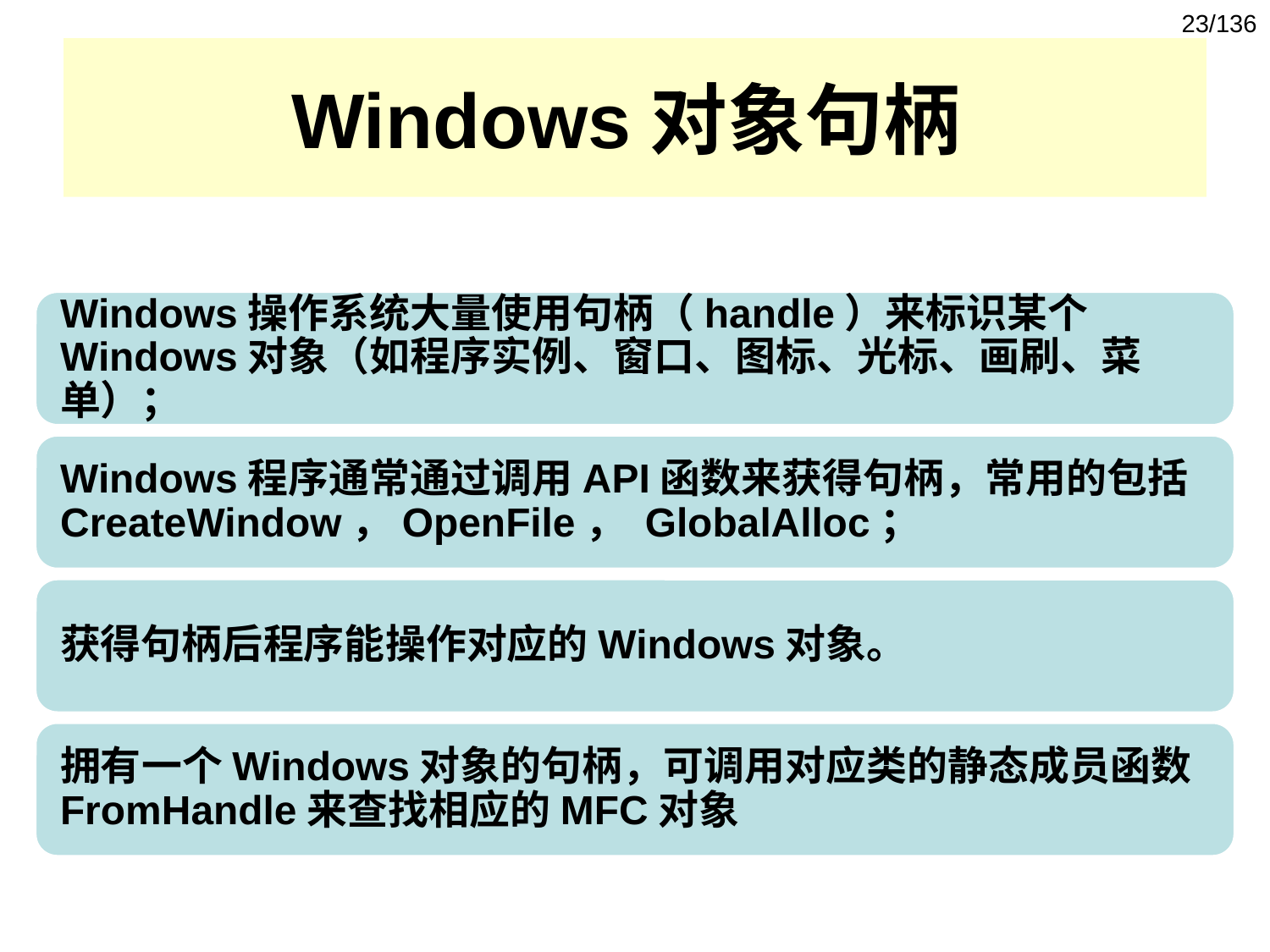

23/136
# Windows对象句柄
Windows操作系统大量使用句柄（handle）来标识某个Windows对象（如程序实例、窗口、图标、光标、画刷、菜单）；
Windows程序通常通过调用API函数来获得句柄，常用的包括CreateWindow，OpenFile， GlobalAlloc；
获得句柄后程序能操作对应的Windows对象。
拥有一个Windows对象的句柄，可调用对应类的静态成员函数FromHandle来查找相应的MFC对象